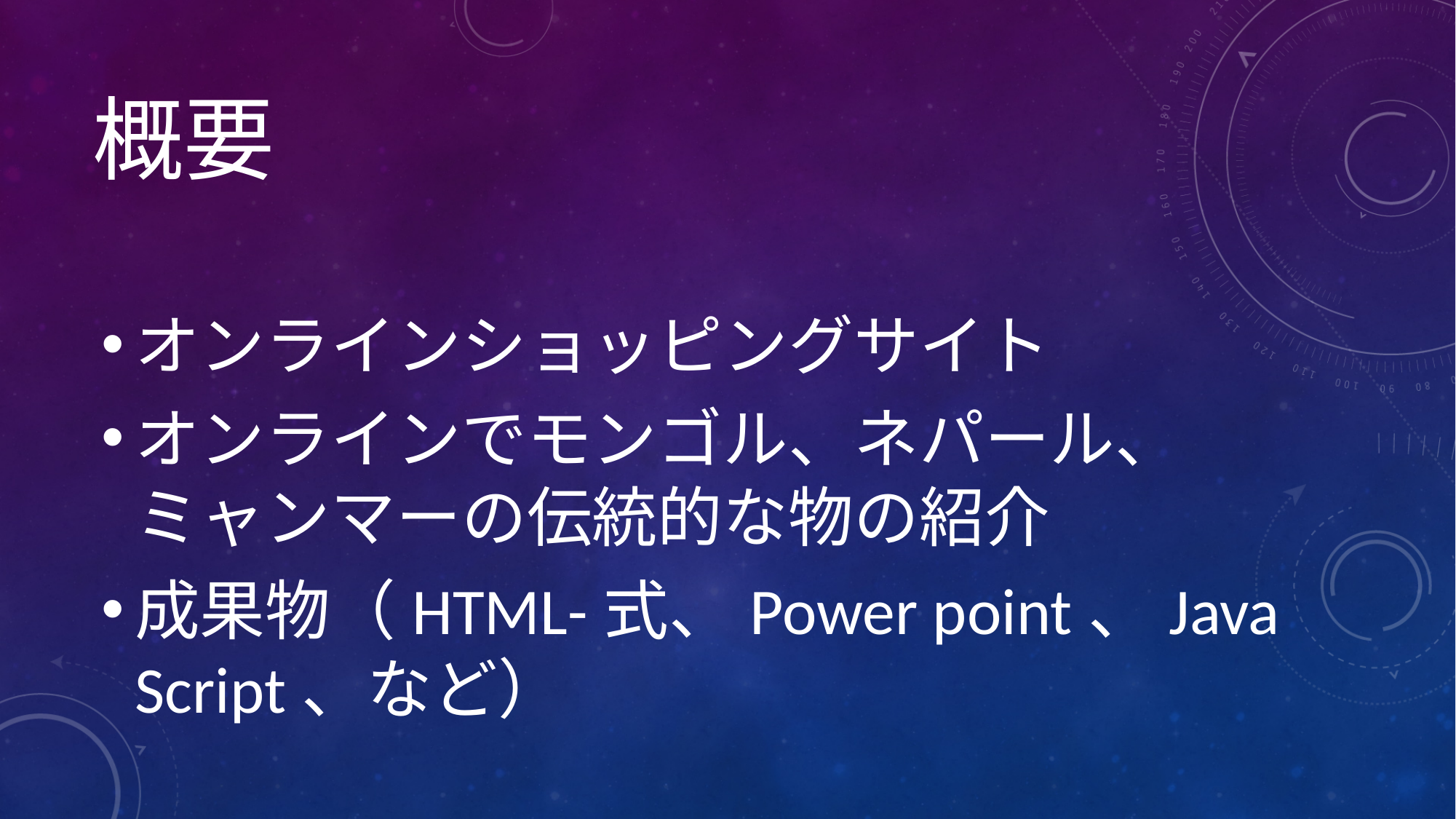

# 概要
オンラインショッピングサイト
オンラインでモンゴル、ネパール、ミャンマーの伝統的な物の紹介
成果物（HTML-式、Power point、Java Script、など）